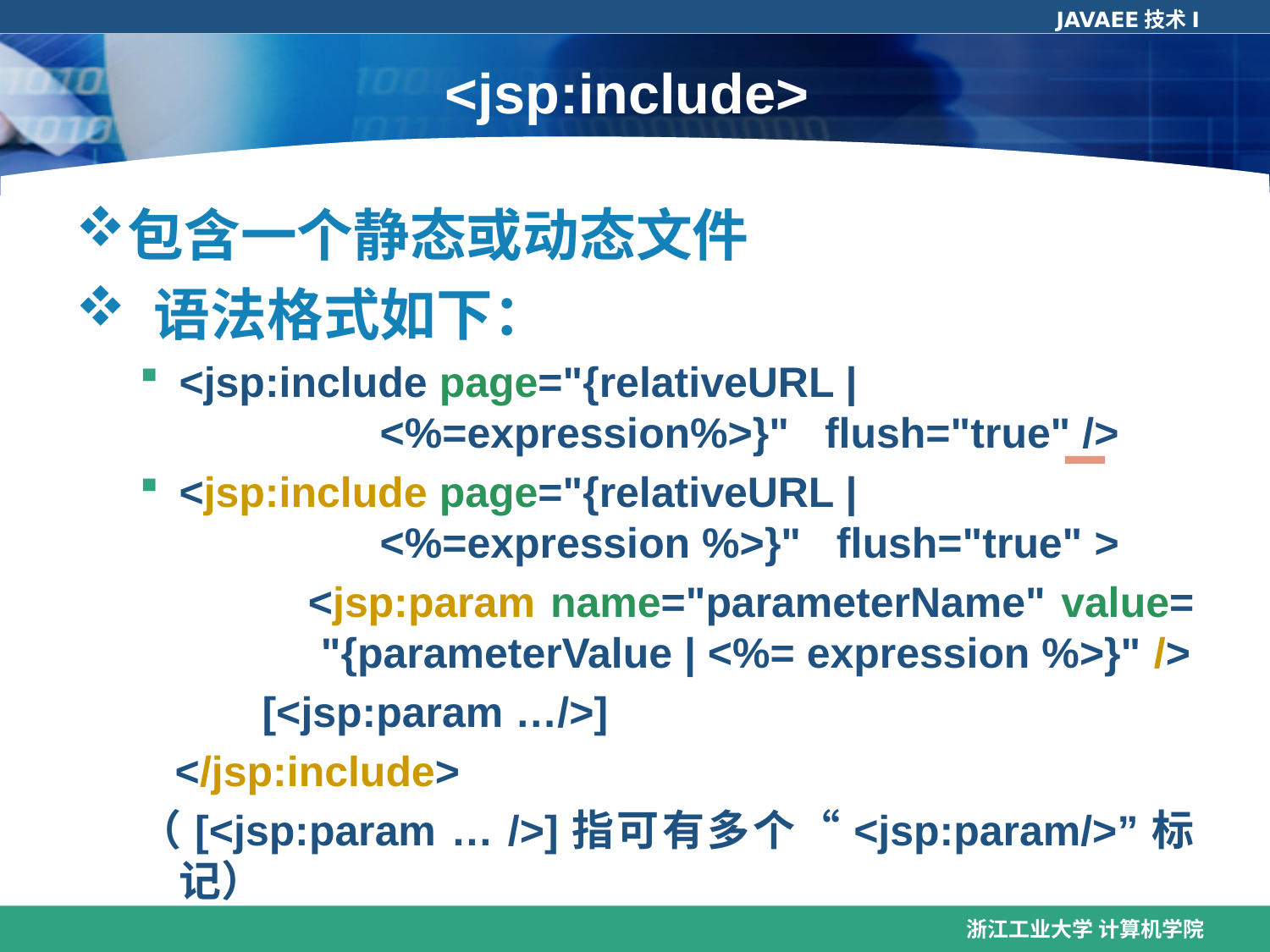

# <jsp:include>
包含一个静态或动态文件
 语法格式如下：
<jsp:include page="{relativeURL |
                 <%=expression%>}"   flush="true" />
<jsp:include page="{relativeURL |
                 <%=expression %>}"   flush="true" >
           <jsp:param name="parameterName" value=
            "{parameterValue | <%= expression %>}" />
	       [<jsp:param …/>]
   </jsp:include>
（[<jsp:param … />]指可有多个“<jsp:param/>”标记）